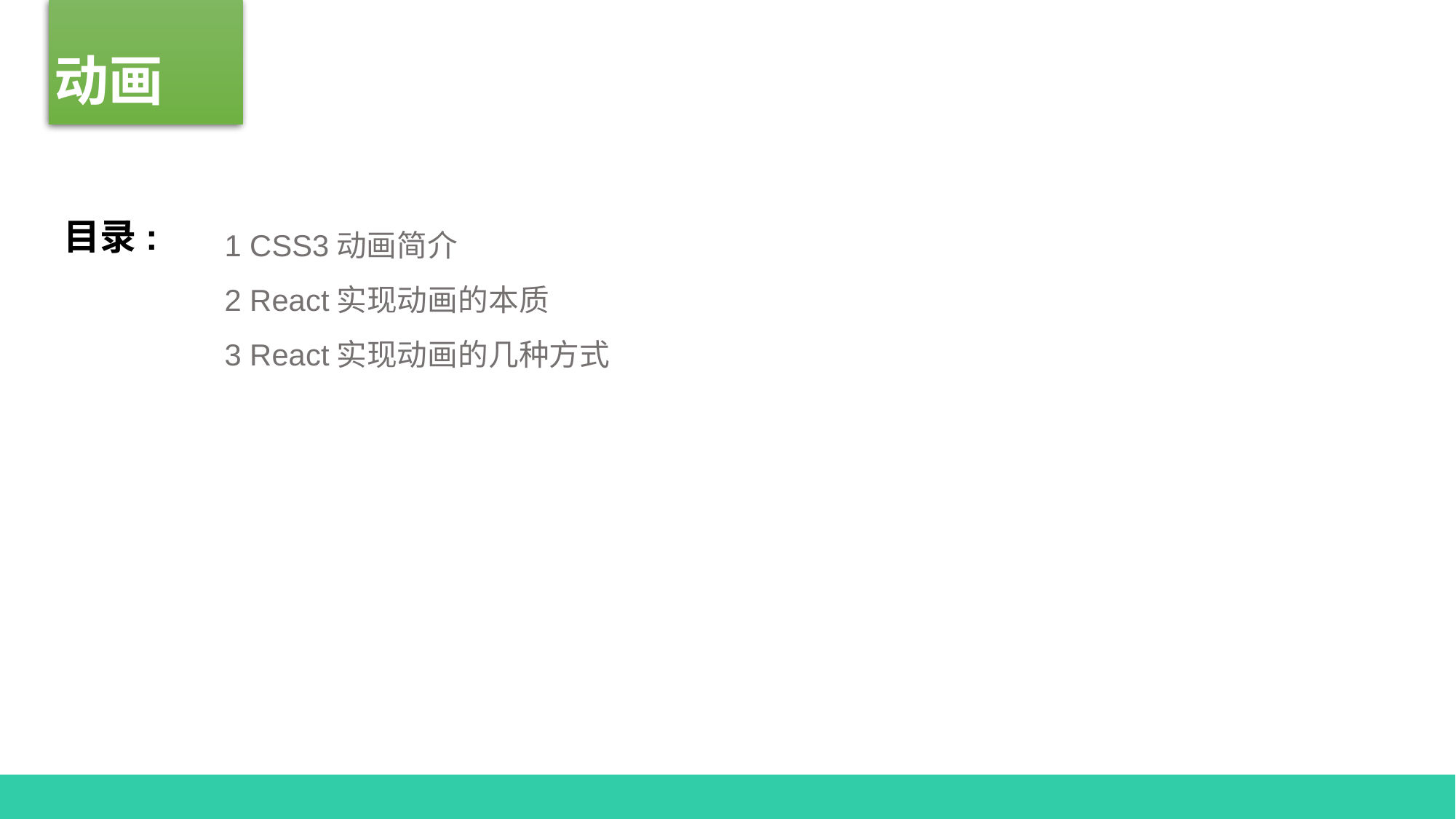

动画
1 CSS3动画简介
2 React实现动画的本质
3 React实现动画的几种方式
目录: